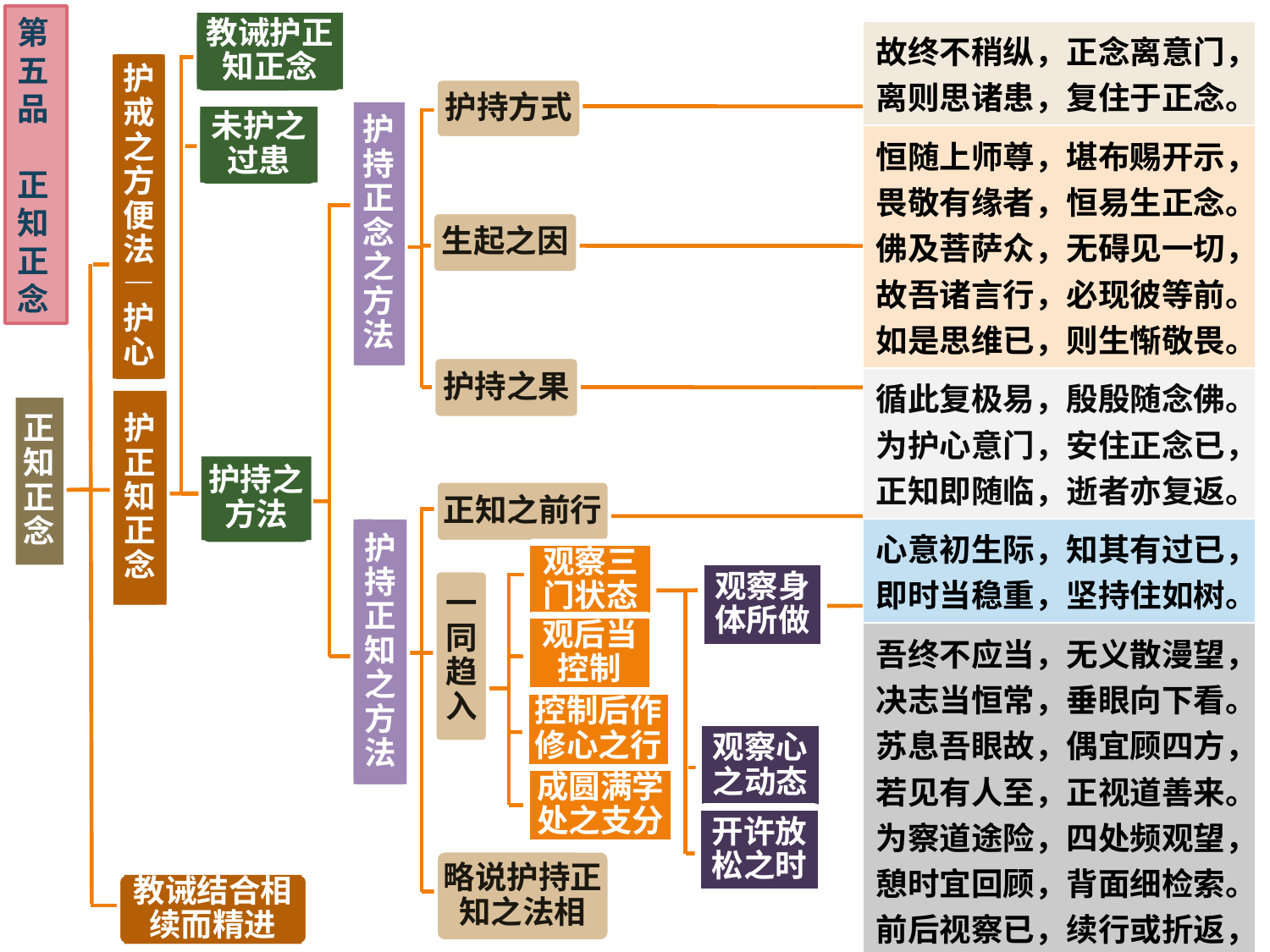

第五品
   正知正念

教诫护正知正念
| 故终不稍纵，正念离意门，离则思诸患，复住于正念。 |
| --- |
| 恒随上师尊，堪布赐开示，畏敬有缘者，恒易生正念。佛及菩萨众，无碍见一切，故吾诸言行，必现彼等前。如是思维已，则生惭敬畏。 |
| 循此复极易，殷殷随念佛。为护心意门，安住正念已，正知即随临，逝者亦复返。 |
| 心意初生际，知其有过已，即时当稳重，坚持住如树。 |
| 吾终不应当，无义散漫望，决志当恒常，垂眼向下看。苏息吾眼故，偶宜顾四方，若见有人至，正视道善来。为察道途险，四处频观望，憩时宜回顾，背面细检索。前后视察已，续行或折返，故于一切时，应视所需行。欲身如是住，安妥威仪已，时时应细察，此身云何住。 |

护戒之方便法—护心

护持方式

护持正念之方法

未护之过患

生起之因

护持之果

护正知正念

正知正念

护持之方法

正知之前行

护持正知之方法

观察三门状态

观察身体所做

一同趋入

观后当控制

控制后作修心之行

观察心之动态

成圆满学处之支分

开许放松之时

略说护持正知之法相

教诫结合相续而精进
4